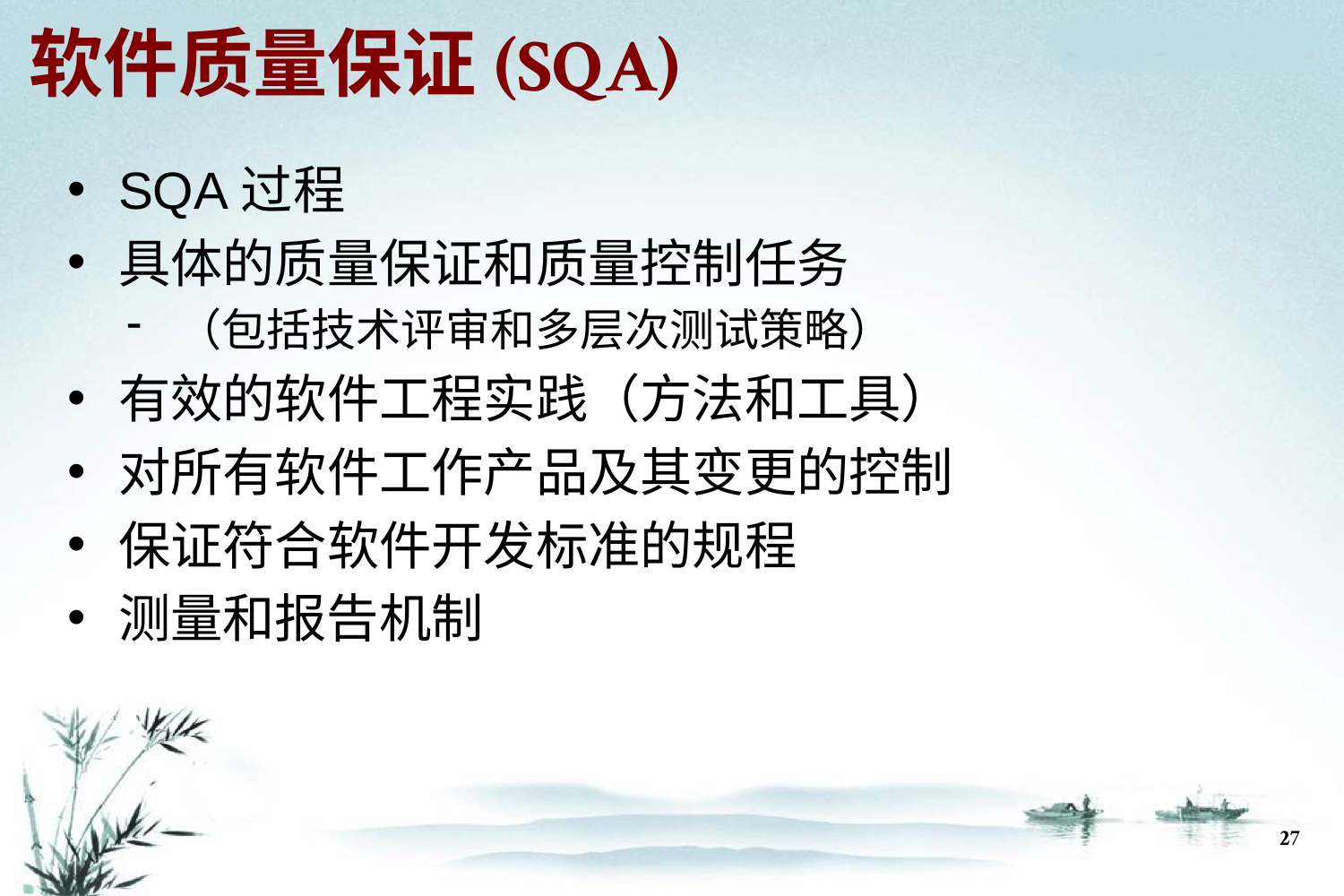

# 软件质量保证(SQA)
SQA过程
具体的质量保证和质量控制任务
（包括技术评审和多层次测试策略）
有效的软件工程实践（方法和工具）
对所有软件工作产品及其变更的控制
保证符合软件开发标准的规程
测量和报告机制
27